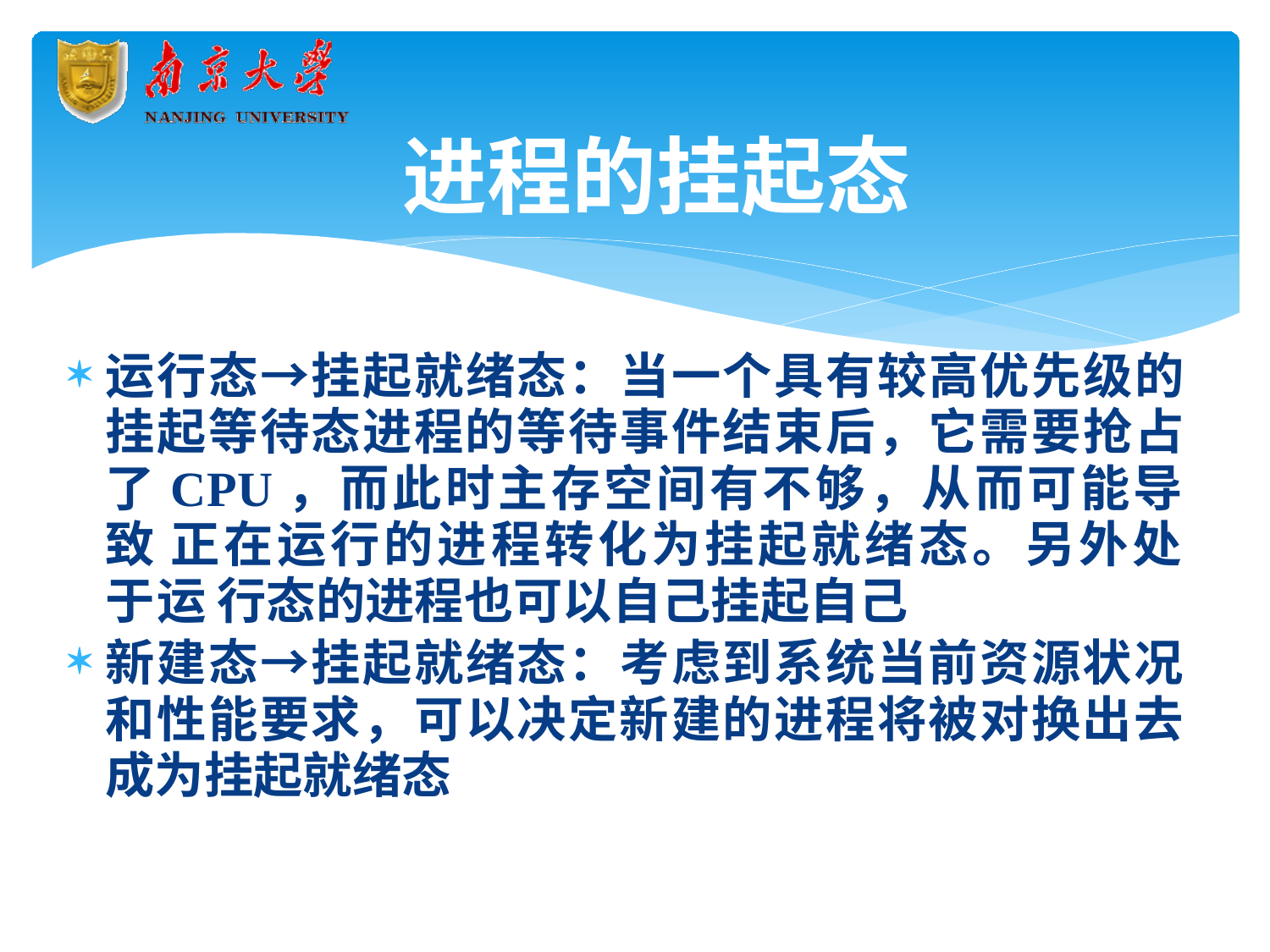

# 进程的挂起态
运行态→挂起就绪态：当一个具有较高优先级的 挂起等待态进程的等待事件结束后，它需要抢占 了CPU，而此时主存空间有不够，从而可能导致 正在运行的进程转化为挂起就绪态。另外处于运 行态的进程也可以自己挂起自己
新建态→挂起就绪态：考虑到系统当前资源状况 和性能要求，可以决定新建的进程将被对换出去 成为挂起就绪态